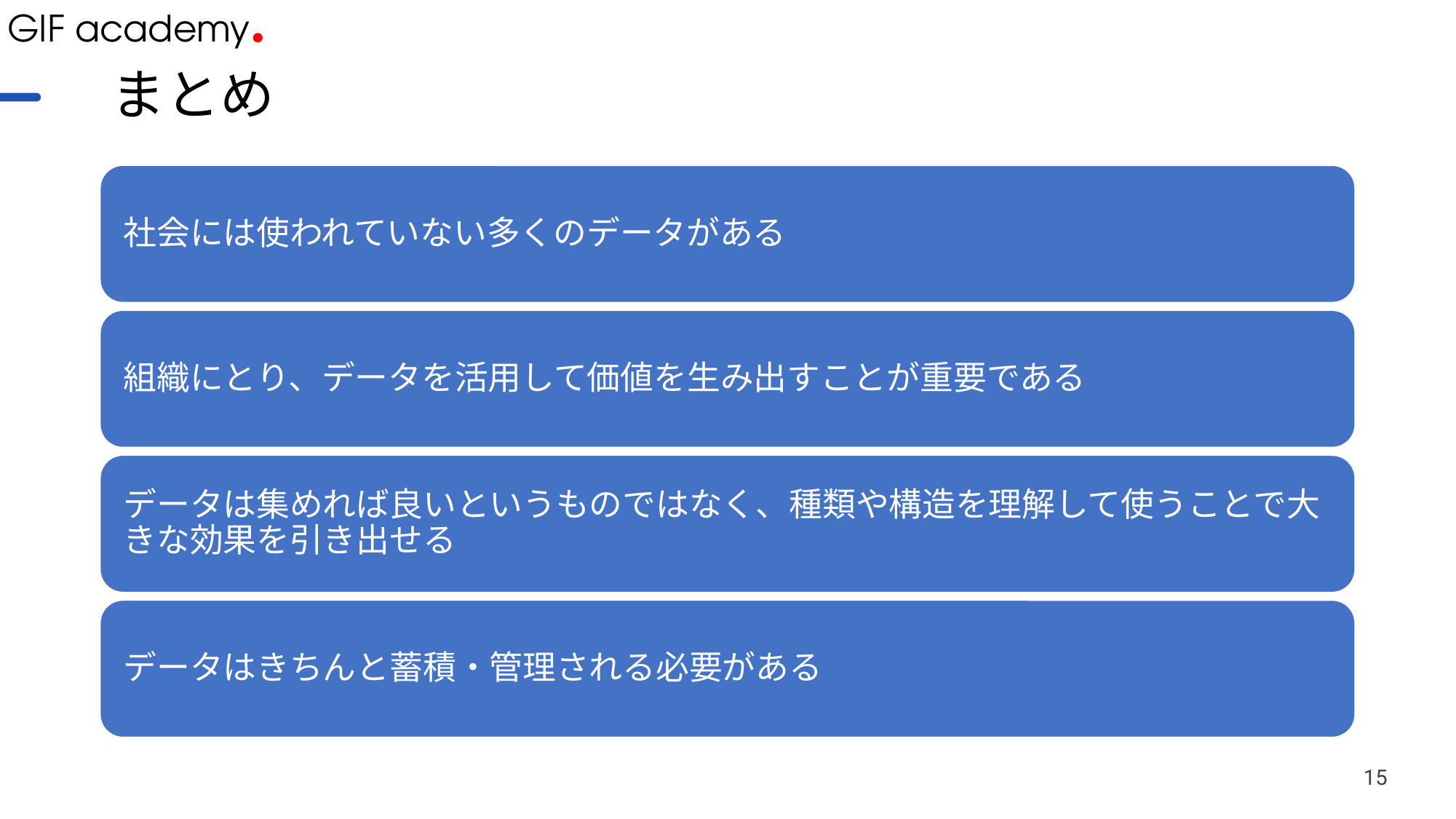

# まとめ
社会には使われていない多くのデータがある
組織にとり、データを活用して価値を生み出すことが重要である
データは集めれば良いというものではなく、種類や構造を理解して使うことで大きな効果を引き出せる
データはきちんと蓄積・管理される必要がある
15